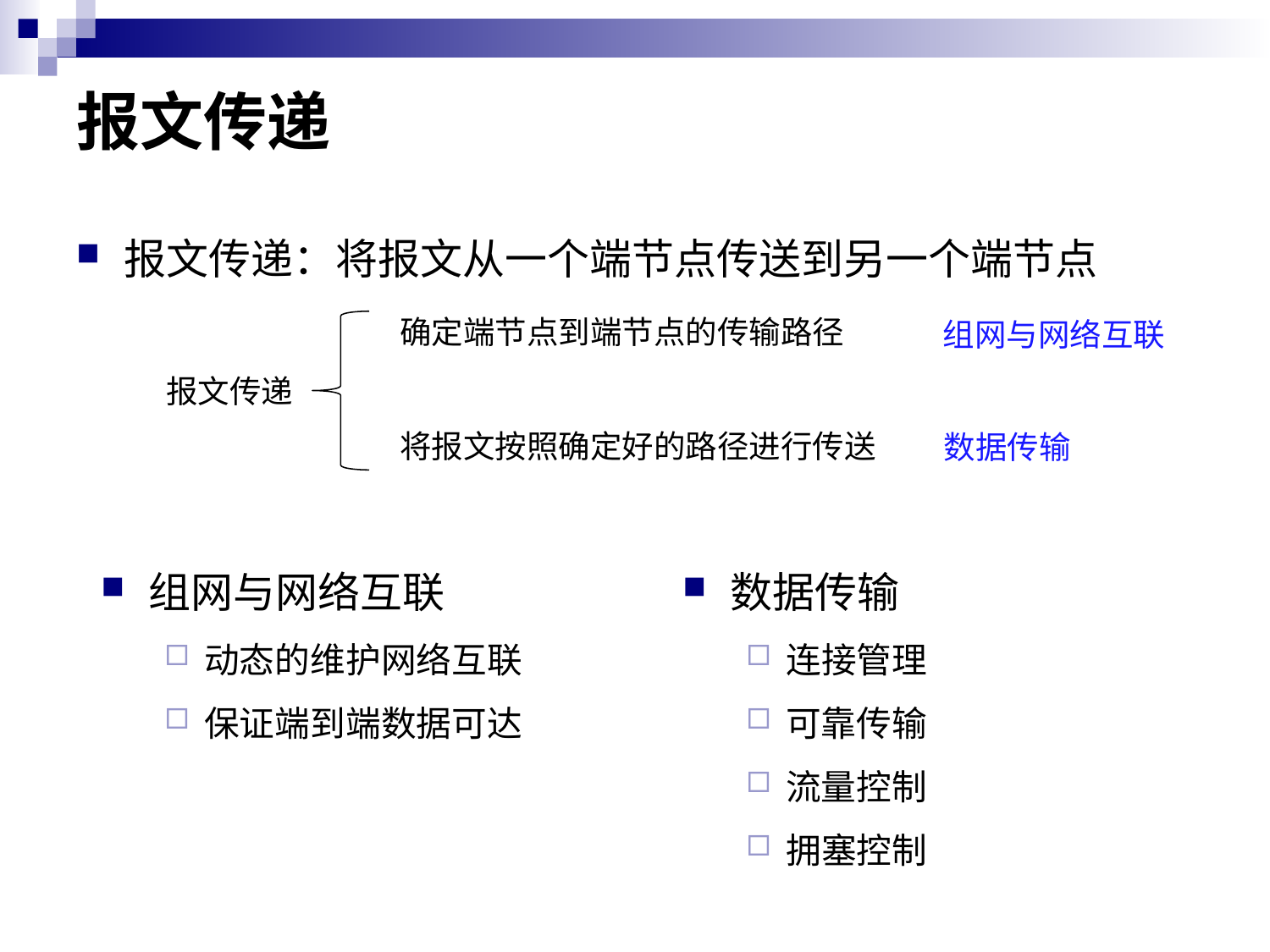

# 报文传递
报文传递：将报文从一个端节点传送到另一个端节点

确定端节点到端节点的传输路径

将报文按照确定好的路径进行传送

报文传递
组网与网络互联
数据传输
组网与网络互联
动态的维护网络互联
保证端到端数据可达

数据传输
连接管理
可靠传输
流量控制
拥塞控制
20